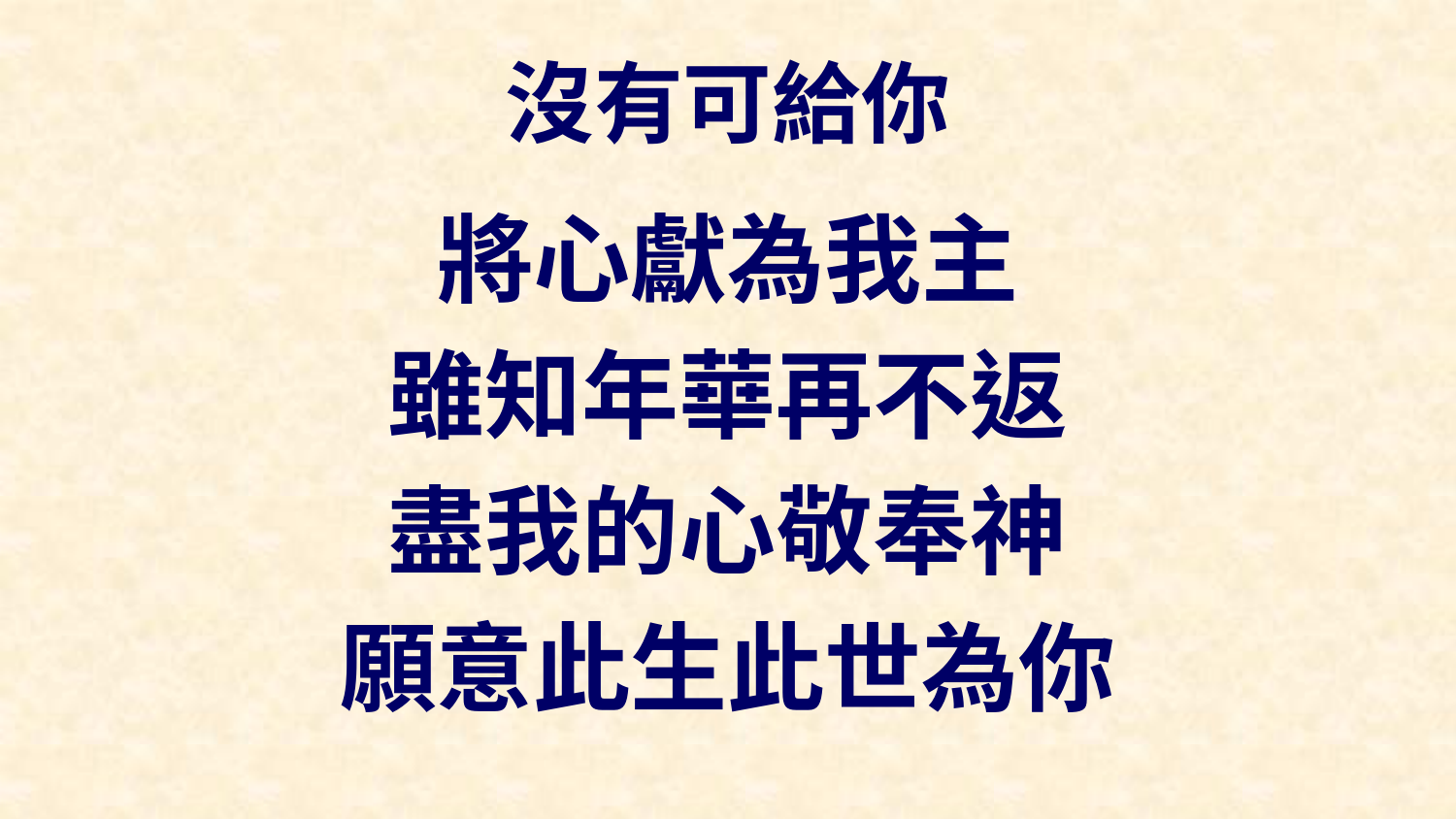

# 沒有可給你
將心獻為我主
雖知年華再不返
盡我的心敬奉神
願意此生此世為你